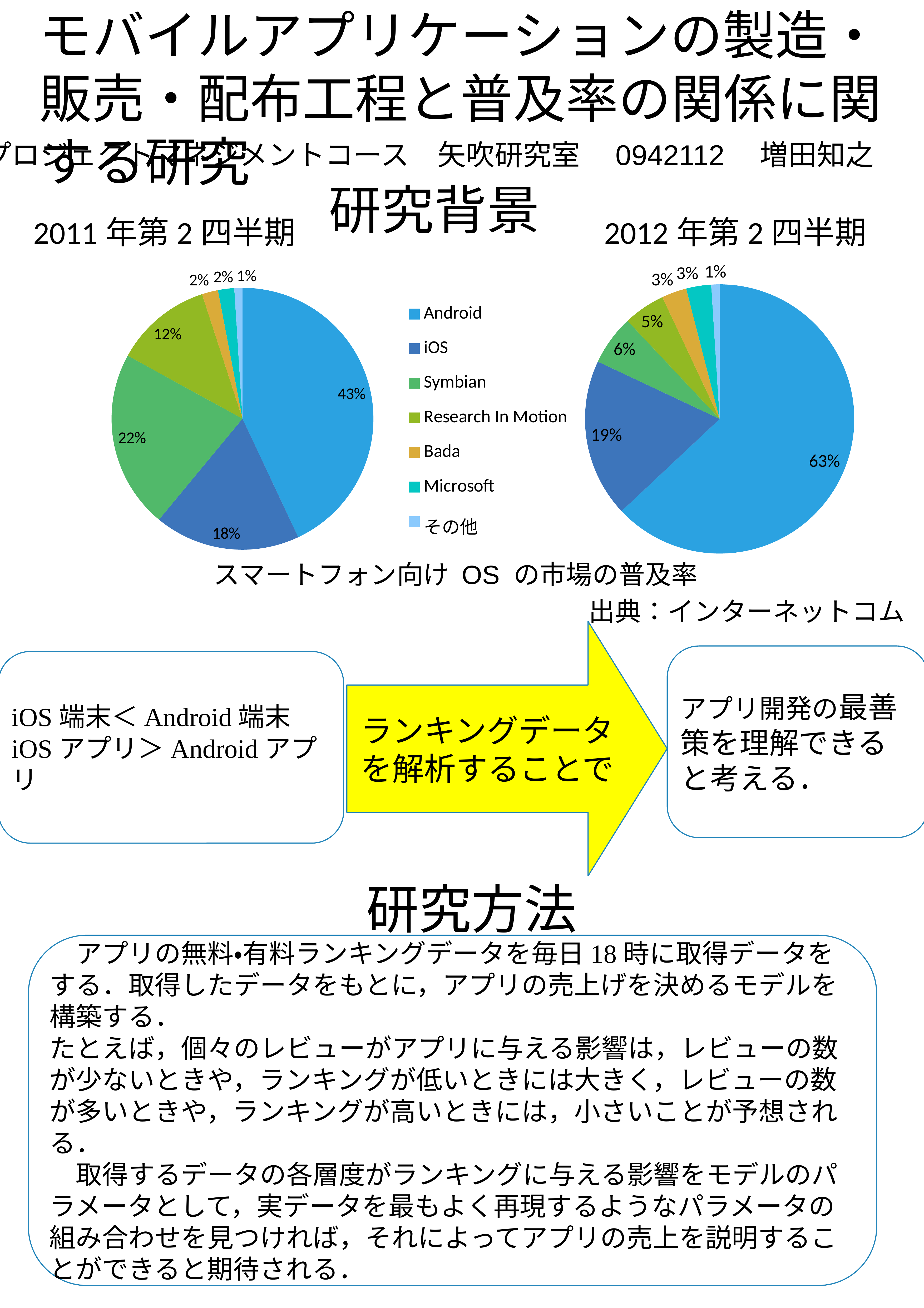

モバイルアプリケーションの製造・販売・配布工程と普及率の関係に関する研究
プロジェクトマネジメントコース　矢吹研究室　0942112　増田知之
研究背景
2011年第2四半期
2012年第2四半期

### Chart

| Category | 　 |
|---|---|
| Android | 0.63 |
| iOS | 0.19 |
| Symbian | 0.06 |
| Research In Motion | 0.05 |
| Bada | 0.03 |
| Microsoft | 0.03 |
| その他 | 0.01 |

### Chart

| Category |
|---|

### Chart:

| Category | 　 |
|---|---|
| Android | 0.43 |
| iOS | 0.18 |
| Symbian | 0.22 |
| Research In Motion | 0.12 |
| Bada | 0.02 |
| Microsoft | 0.02 |
| その他 | 0.01 |
スマートフォン向け OS の市場の普及率
　　　　　　出典：インターネットコム
ランキングデータを解析することで
アプリ開発の最善策を理解できると考える．
iOS端末＜Android端末
iOSアプリ＞Androidアプリ
研究方法

　アプリの無料・有料ランキングデータを毎日18時に取得データをする．取得したデータをもとに，アプリの売上げを決めるモデルを構築する．
たとえば，個々のレビューがアプリに与える影響は，レビューの数が少ないときや，ランキングが低いときには大きく，レビューの数が多いときや，ランキングが高いときには，小さいことが予想される．
　取得するデータの各層度がランキングに与える影響をモデルのパラメータとして，実データを最もよく再現するようなパラメータの組み合わせを見つければ，それによってアプリの売上を説明することができると期待される．